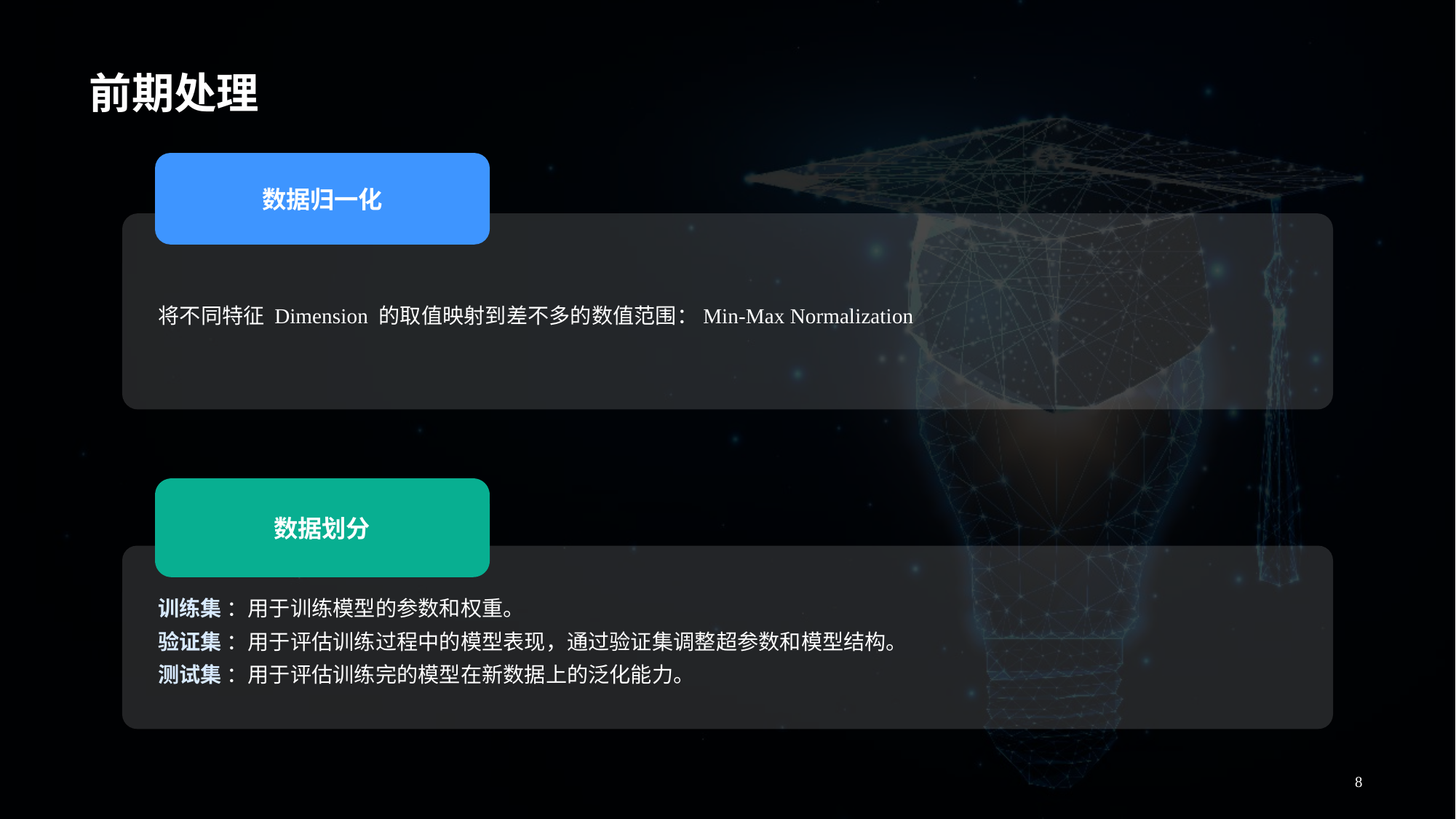

# 前期处理
数据归一化
将不同特征 Dimension 的取值映射到差不多的数值范围：Min-Max Normalization
数据划分
训练集 ：用于训练模型的参数和权重。
验证集 ：用于评估训练过程中的模型表现，通过验证集调整超参数和模型结构。
测试集 ：用于评估训练完的模型在新数据上的泛化能力。
8